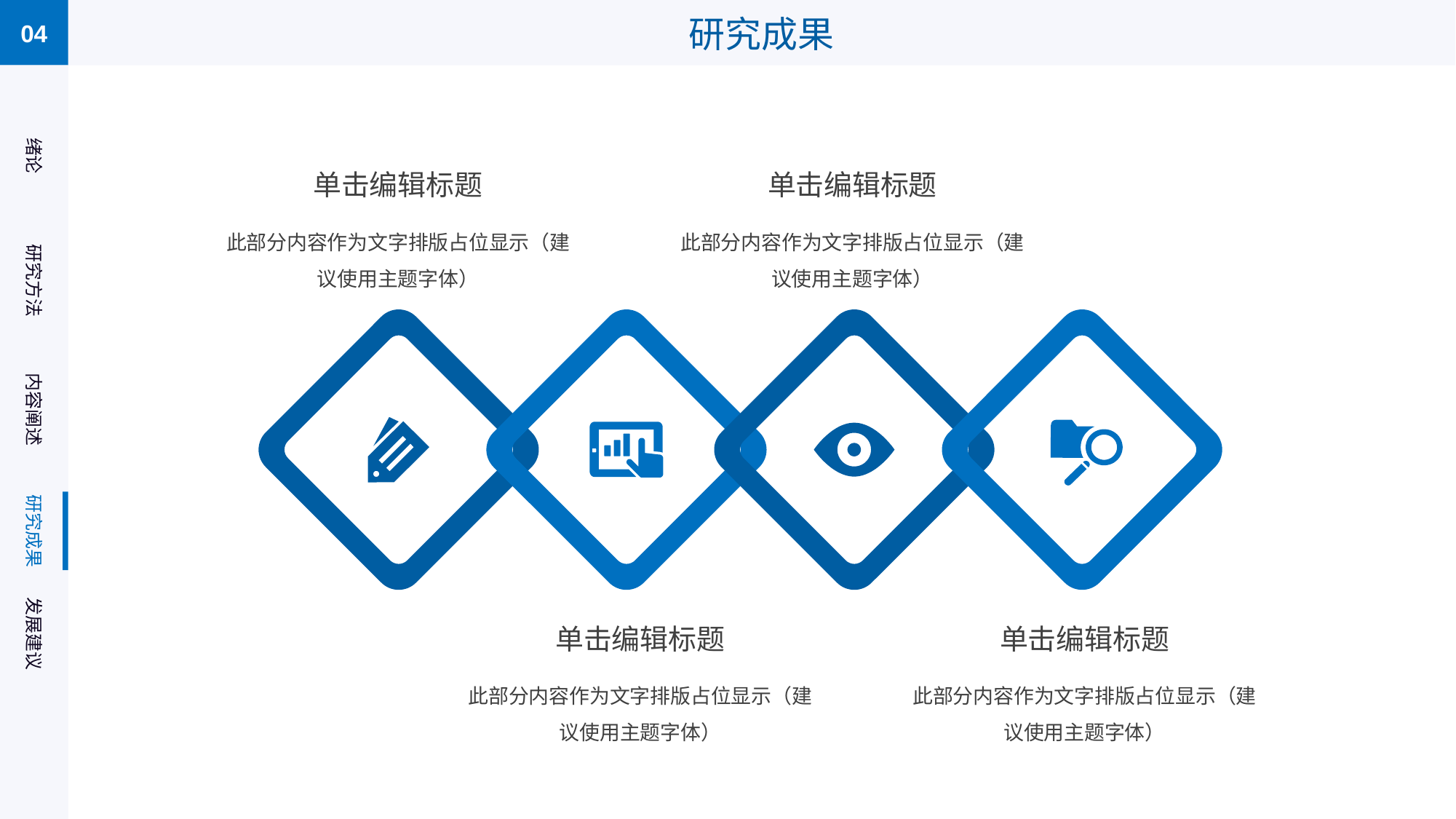

04
研究成果

绪论
单击编辑标题
单击编辑标题
此部分内容作为文字排版占位显示（建议使用主题字体）
此部分内容作为文字排版占位显示（建议使用主题字体）
研究方法

内容阐述

研究成果
发展建议
单击编辑标题
单击编辑标题
此部分内容作为文字排版占位显示（建议使用主题字体）
此部分内容作为文字排版占位显示（建议使用主题字体）